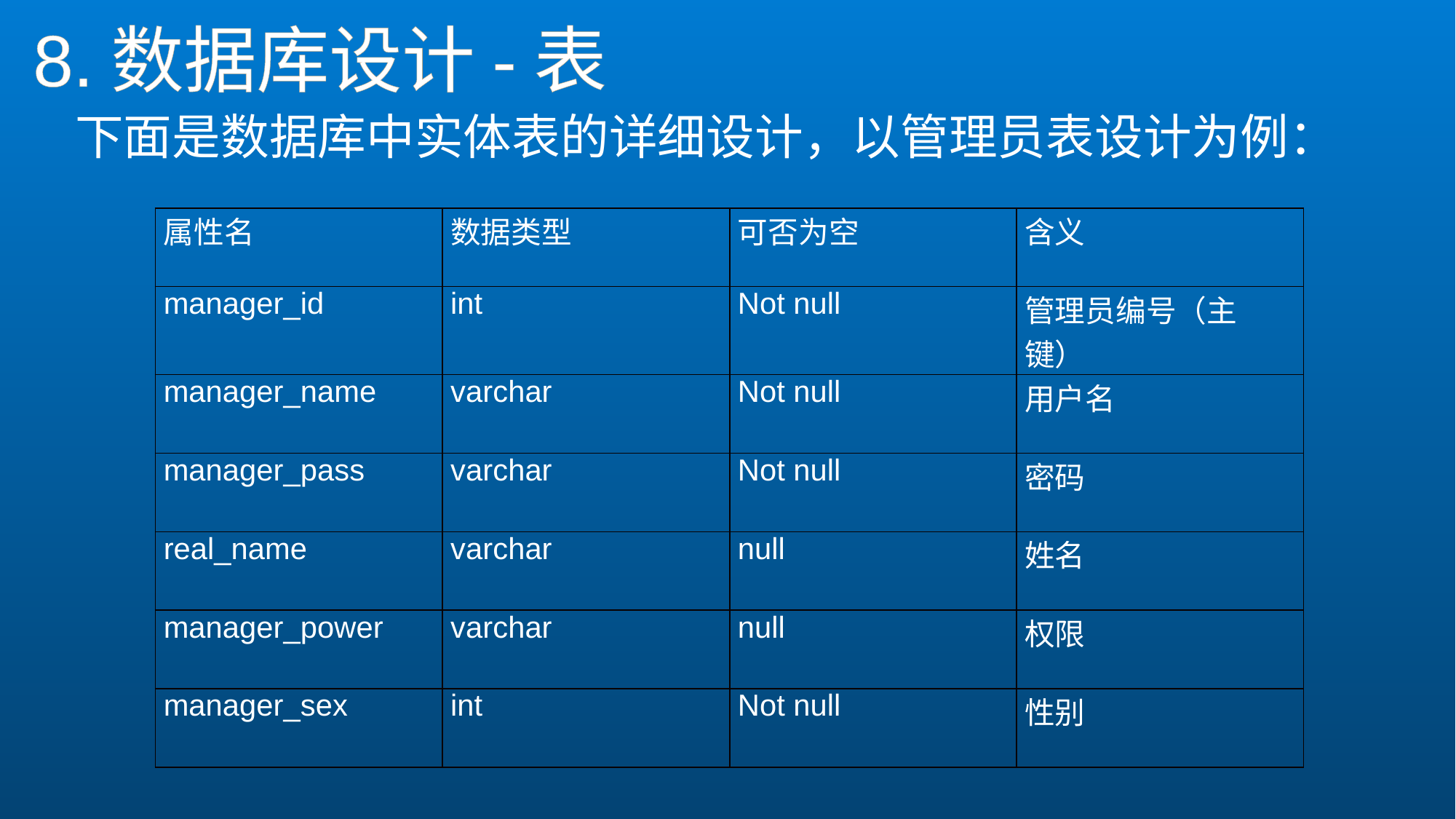

# 8.数据库设计-表
下面是数据库中实体表的详细设计，以管理员表设计为例：

| 属性名 | 数据类型 | 可否为空 | 含义 |
| --- | --- | --- | --- |
| manager\_id | int | Not null | 管理员编号（主键） |
| manager\_name | varchar | Not null | 用户名 |
| manager\_pass | varchar | Not null | 密码 |
| real\_name | varchar | null | 姓名 |
| manager\_power | varchar | null | 权限 |
| manager\_sex | int | Not null | 性别 |